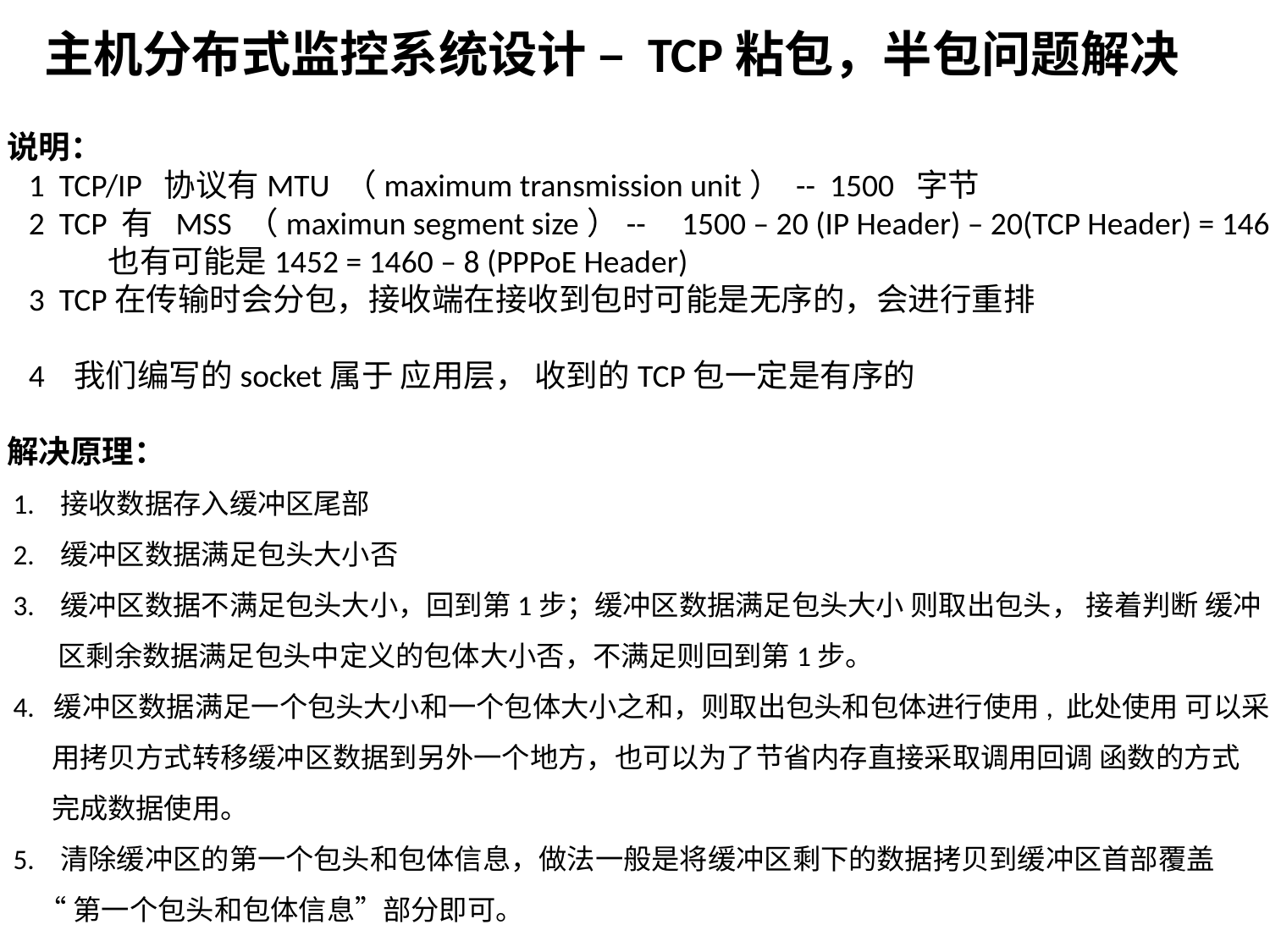

主机分布式监控系统设计 – TCP粘包，半包问题解决
说明：
   1  TCP/IP  协议有MTU （maximum transmission unit） --  1500  字节
   2  TCP 有  MSS （maximun segment size）--     1500 – 20 (IP Header) – 20(TCP Header) = 1460
             也有可能是1452 = 1460 – 8 (PPPoE Header)
   3  TCP在传输时会分包，接收端在接收到包时可能是无序的，会进行重排

   4   我们编写的socket属于 应用层， 收到的TCP包一定是有序的

解决原理：
 1.   接收数据存入缓冲区尾部
 2.   缓冲区数据满足包头大小否
 3.   缓冲区数据不满足包头大小，回到第1步；缓冲区数据满足包头大小 则取出包头， 接着判断 缓冲
       区剩余数据满足包头中定义的包体大小否，不满足则回到第1步。
 4.  缓冲区数据满足一个包头大小和一个包体大小之和，则取出包头和包体进行使用, 此处使用 可以采
      用拷贝方式转移缓冲区数据到另外一个地方，也可以为了节省内存直接采取调用回调 函数的方式
      完成数据使用。
 5.   清除缓冲区的第一个包头和包体信息，做法一般是将缓冲区剩下的数据拷贝到缓冲区首部覆盖
     “第一个包头和包体信息”部分即可。